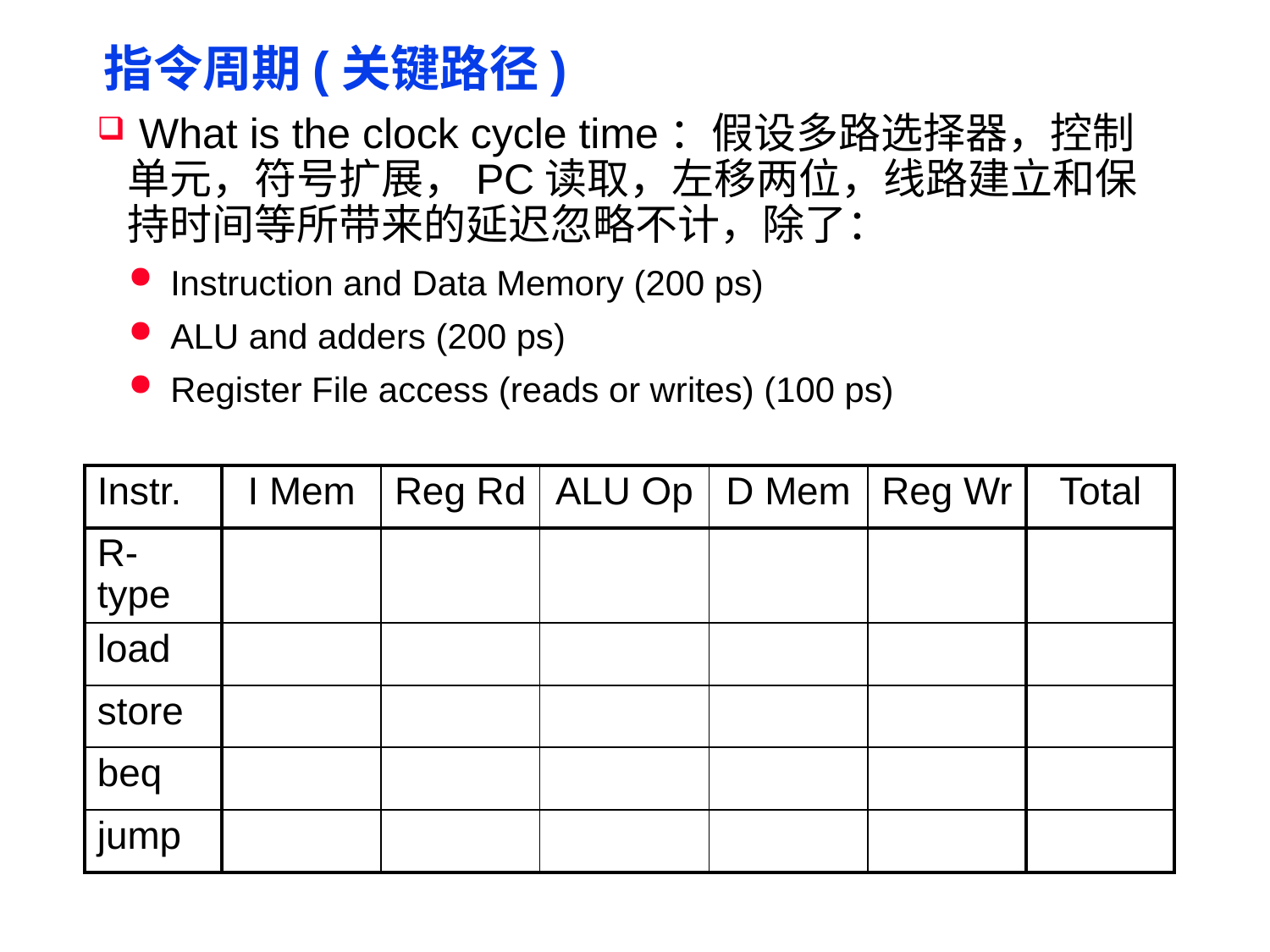

# 指令周期(关键路径)
 What is the clock cycle time：假设多路选择器，控制单元，符号扩展，PC读取，左移两位，线路建立和保持时间等所带来的延迟忽略不计，除了：
 Instruction and Data Memory (200 ps)
 ALU and adders (200 ps)
 Register File access (reads or writes) (100 ps)
| Instr. | I Mem | Reg Rd | ALU Op | D Mem | Reg Wr | Total |
| --- | --- | --- | --- | --- | --- | --- |
| R-type |  |  |  |  |  |  |
| load |  |  |  |  |  |  |
| store |  |  |  |  |  |  |
| beq |  |  |  |  |  |  |
| jump |  |  |  |  |  |  |